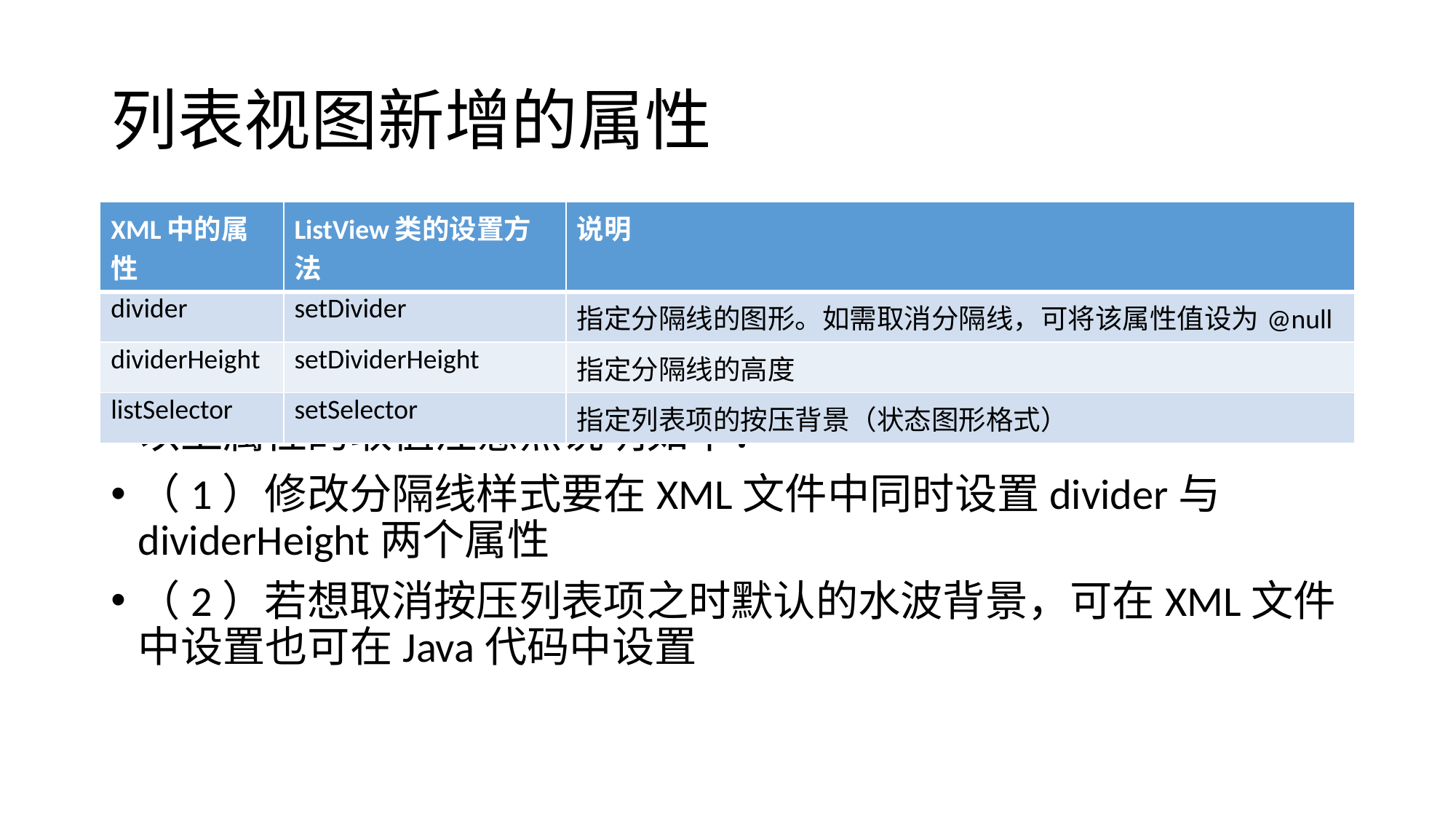

# 列表视图新增的属性
| XML中的属性 | ListView类的设置方法 | 说明 |
| --- | --- | --- |
| divider | setDivider | 指定分隔线的图形。如需取消分隔线，可将该属性值设为@null |
| dividerHeight | setDividerHeight | 指定分隔线的高度 |
| listSelector | setSelector | 指定列表项的按压背景（状态图形格式） |

以上属性的取值注意点说明如下：
（1）修改分隔线样式要在XML文件中同时设置divider与dividerHeight两个属性
（2）若想取消按压列表项之时默认的水波背景，可在XML文件中设置也可在Java代码中设置